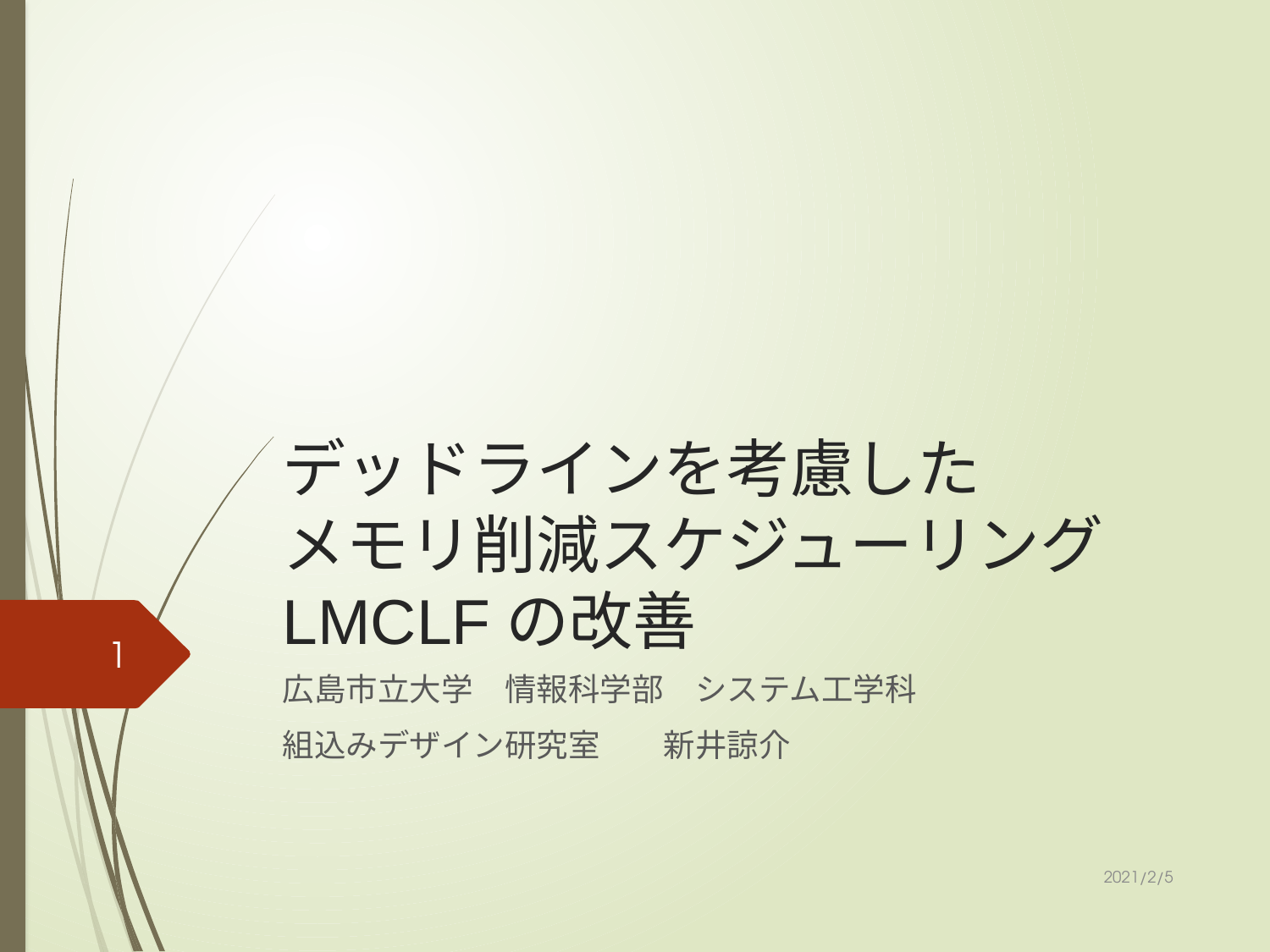

# デッドラインを考慮した メモリ削減スケジューリングLMCLFの改善
1
広島市立大学　情報科学部　システム工学科
組込みデザイン研究室　　新井諒介
2021/2/5